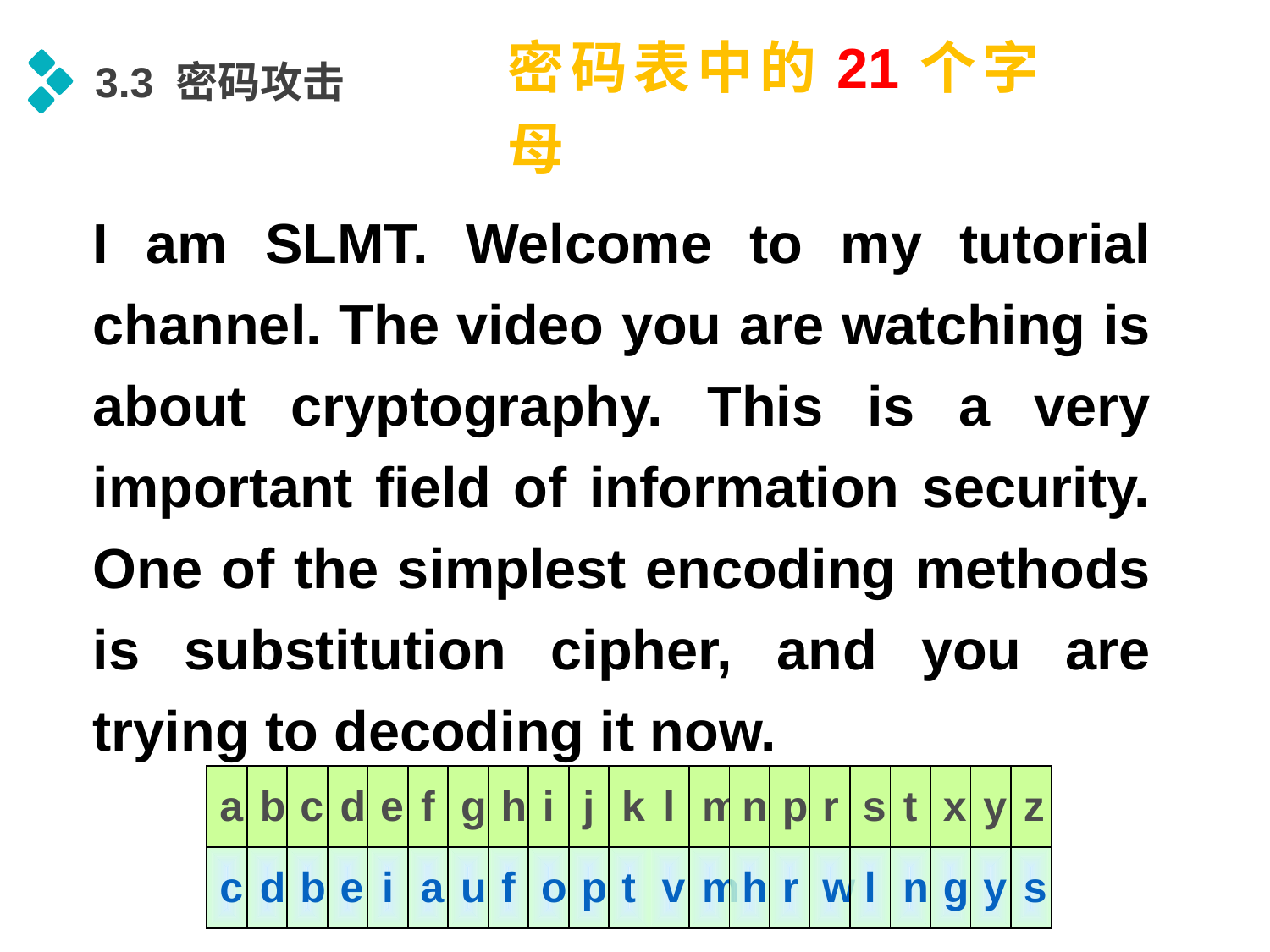

密码表中的21个字母

3.3 密码攻击

I am SLMT. Welcome to my tutorial channel. The video you are watching is about cryptography. This is a very important field of information security. One of the simplest encoding methods is substitution cipher, and you are trying to decoding it now.
| a | b | c | d | e | f | g | h | i | j | k | l | m | n | p | r | s | t | x | y | z |
| --- | --- | --- | --- | --- | --- | --- | --- | --- | --- | --- | --- | --- | --- | --- | --- | --- | --- | --- | --- | --- |
| c | d | b | e | i | a | u | f | o | p | t | v | m | h | r | w | l | n | g | y | s |